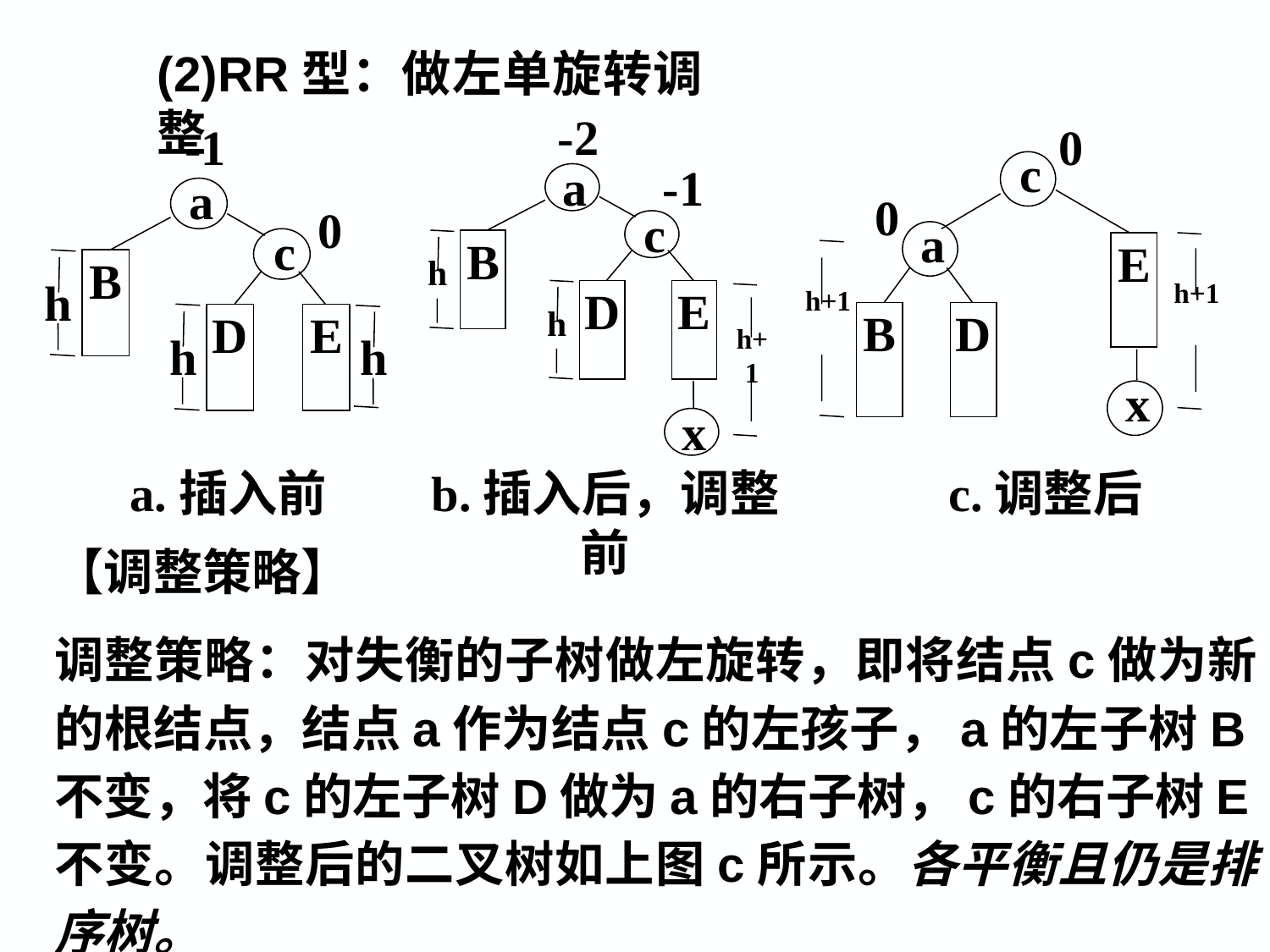

(2)RR型：做左单旋转调整
-2

a

c

h

B

h

D
E

h+1

x

-1

-1

a

c

h

D
E

h

h

B
0

0

c

a

B
D
E

h+1

h+1

x

0

a.插入前
b.插入后，调整前
c.调整后
【调整策略】
调整策略：对失衡的子树做左旋转，即将结点c做为新的根结点，结点a作为结点c的左孩子，a的左子树B不变，将c的左子树D做为a的右子树，c的右子树E不变。调整后的二叉树如上图c所示。各平衡且仍是排序树。